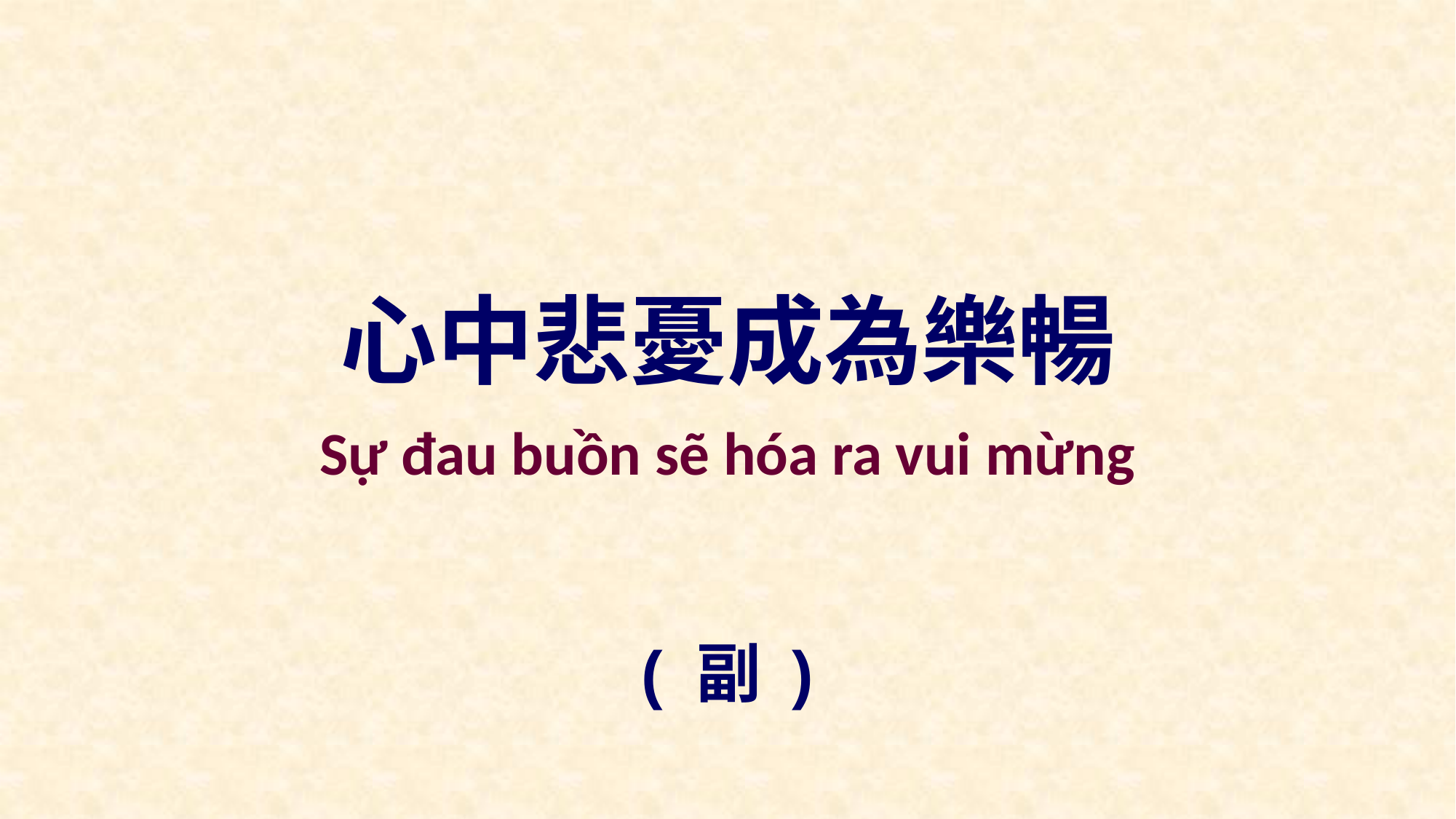

心中悲憂成為樂暢
Sự đau buồn sẽ hóa ra vui mừng
( 副 )